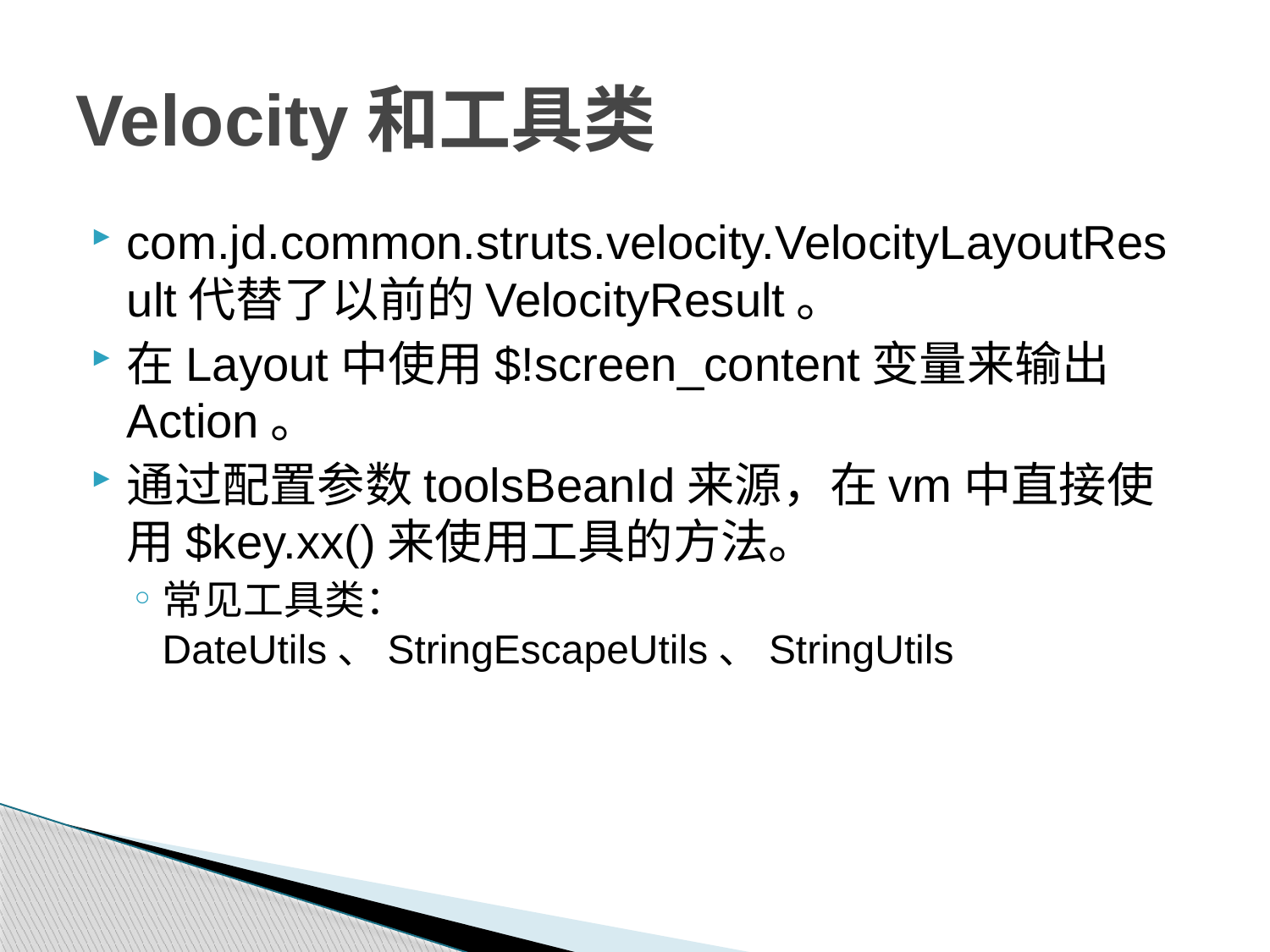

# Velocity和工具类
com.jd.common.struts.velocity.VelocityLayoutResult代替了以前的VelocityResult。
在Layout中使用$!screen_content变量来输出Action。
通过配置参数toolsBeanId来源，在vm中直接使用$key.xx()来使用工具的方法。
常见工具类：DateUtils、StringEscapeUtils、StringUtils